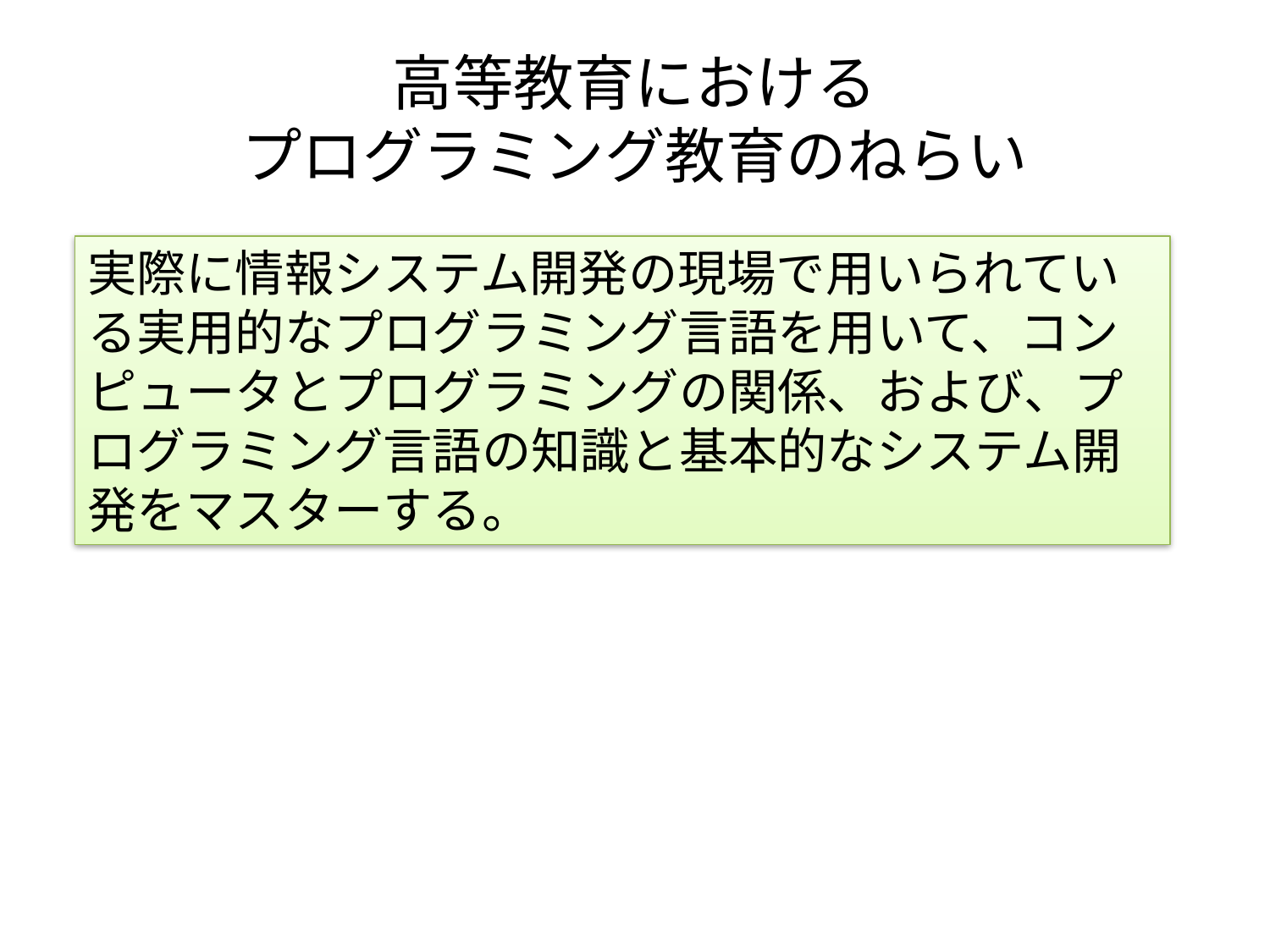

# 高等教育における プログラミング教育のねらい
実際に情報システム開発の現場で用いられている実用的なプログラミング言語を用いて、コンピュータとプログラミングの関係、および、プログラミング言語の知識と基本的なシステム開発をマスターする。